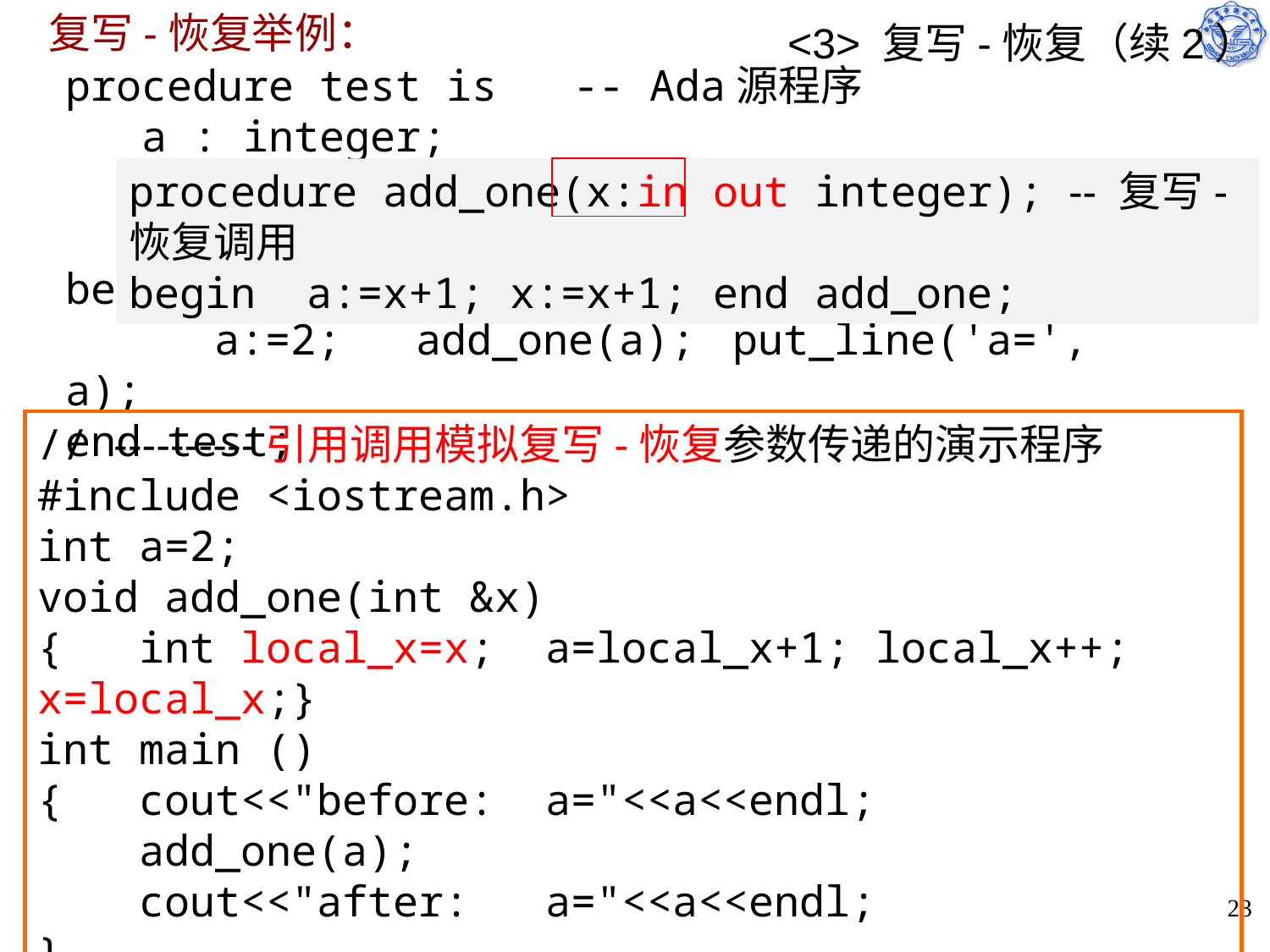

复写-恢复举例：
# <3> 复写-恢复（续2）
procedure test is	-- Ada源程序
   a : integer;

begin
    a:=2;  add_one(a); put_line('a=', a);
end test;

procedure add_one(x:in out integer); -- 复写-恢复调用
begin  a:=x+1; x:=x+1; end add_one;
// ----------引用调用模拟复写-恢复参数传递的演示程序
#include <iostream.h>
int a=2;
void add_one(int &x)
{   int local_x=x;  a=local_x+1; local_x++; x=local_x;}
int main ()
{   cout<<"before:  a="<<a<<endl;
    add_one(a);
    cout<<"after:   a="<<a<<endl;
}
23